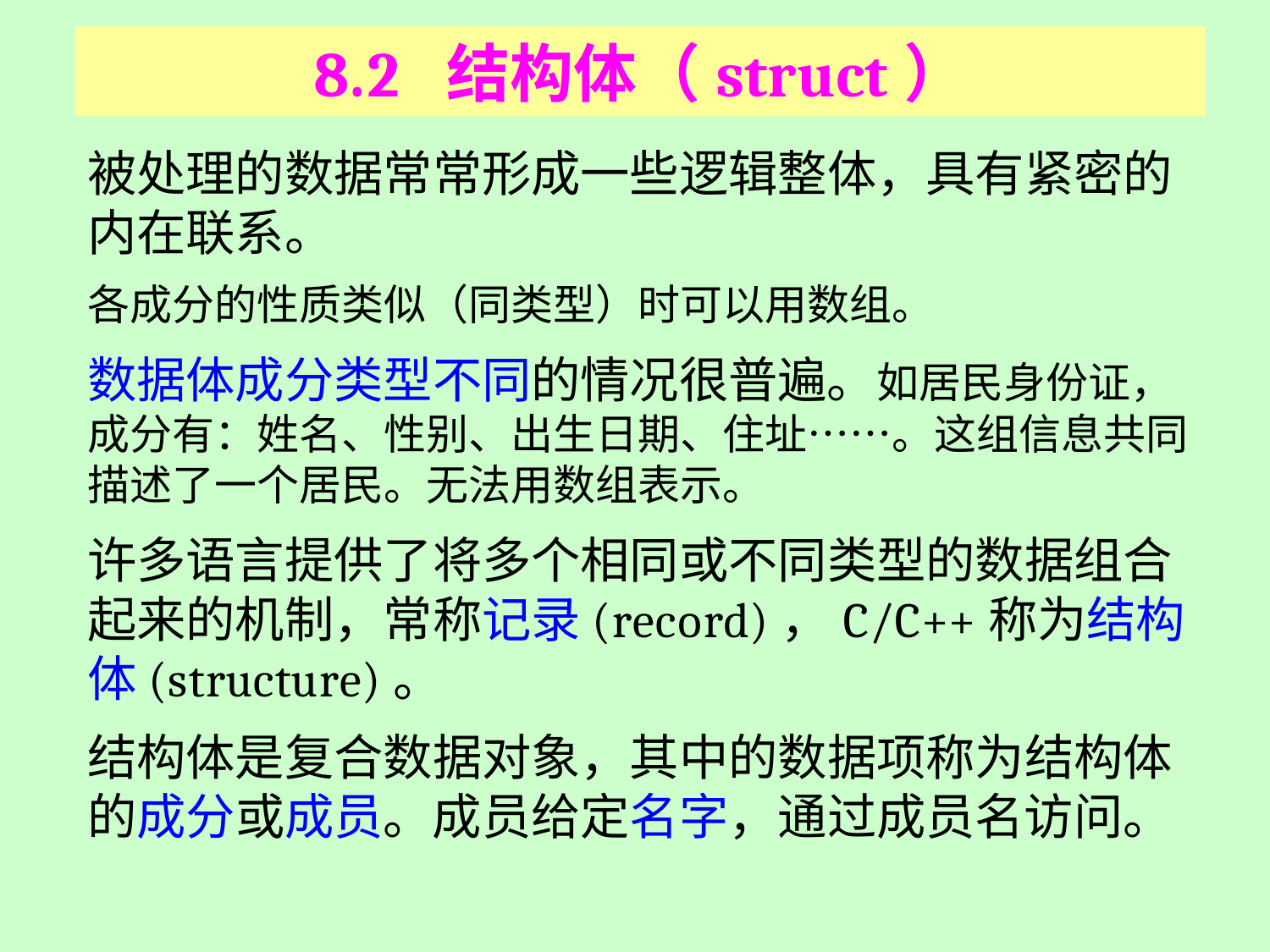

# 8.2  结构体（struct）
被处理的数据常常形成一些逻辑整体，具有紧密的内在联系。
各成分的性质类似（同类型）时可以用数组。
数据体成分类型不同的情况很普遍。如居民身份证，成分有：姓名、性别、出生日期、住址……。这组信息共同描述了一个居民。无法用数组表示。
许多语言提供了将多个相同或不同类型的数据组合起来的机制，常称记录(record)，C/C++称为结构体(structure)。
结构体是复合数据对象，其中的数据项称为结构体的成分或成员。成员给定名字，通过成员名访问。
10